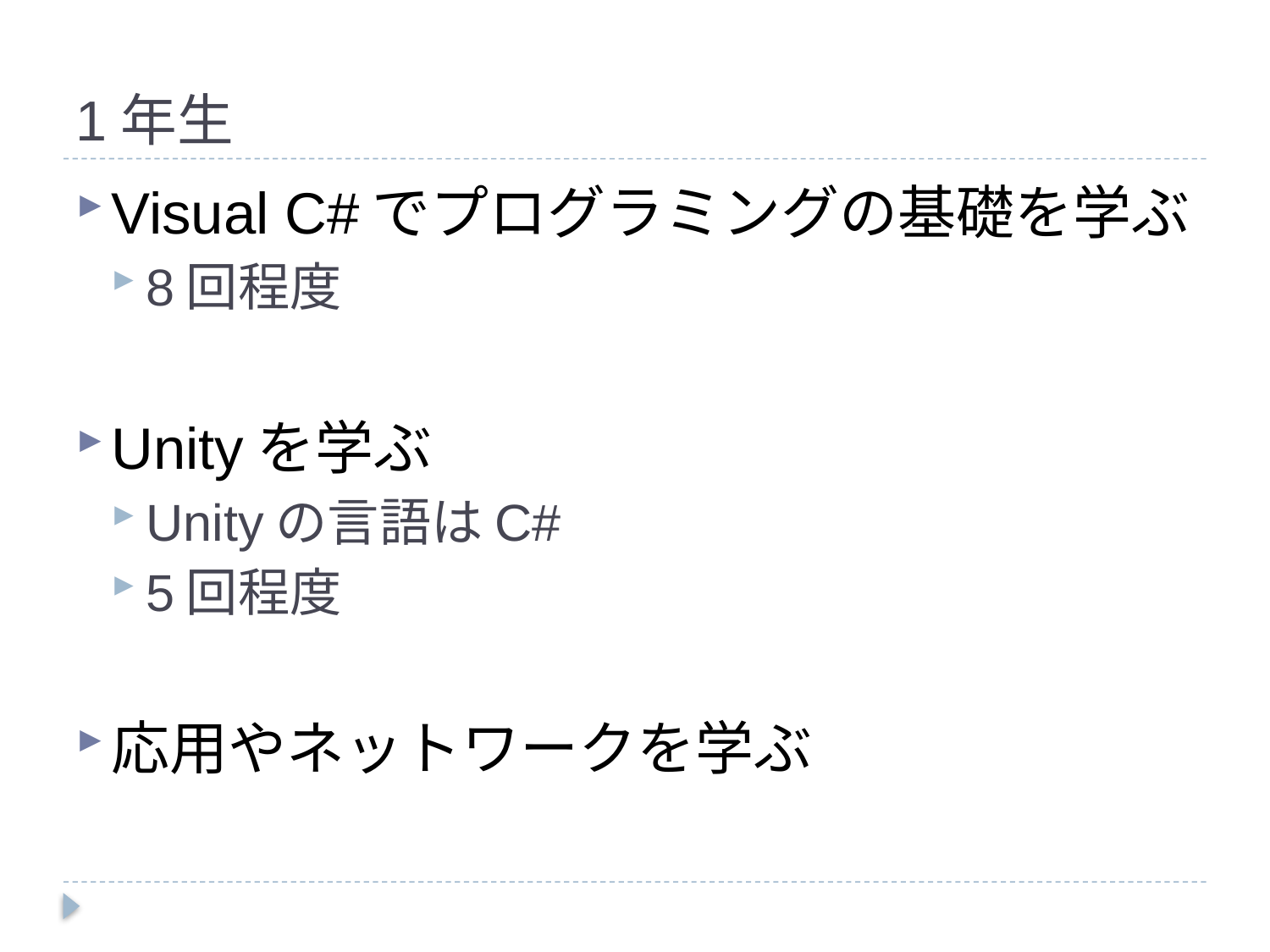

# 1年生
Visual C#でプログラミングの基礎を学ぶ
8回程度

Unityを学ぶ
Unityの言語はC#
5回程度

応用やネットワークを学ぶ